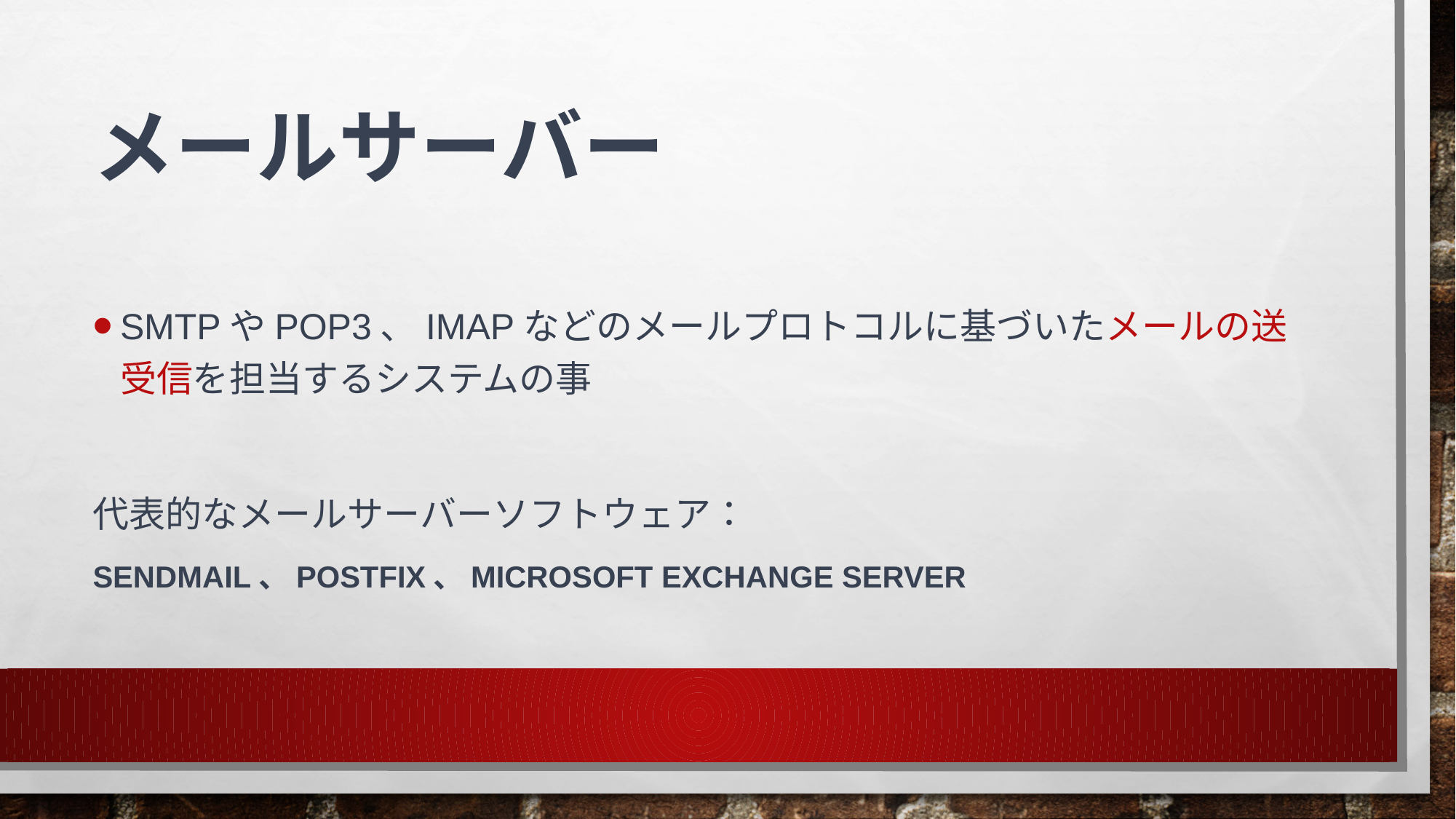

# メールサーバー
SMTPやPOP3、IMAPなどのメールプロトコルに基づいたメールの送受信を担当するシステムの事

代表的なメールサーバーソフトウェア：
Sendmail、Postfix、Microsoft Exchange Server